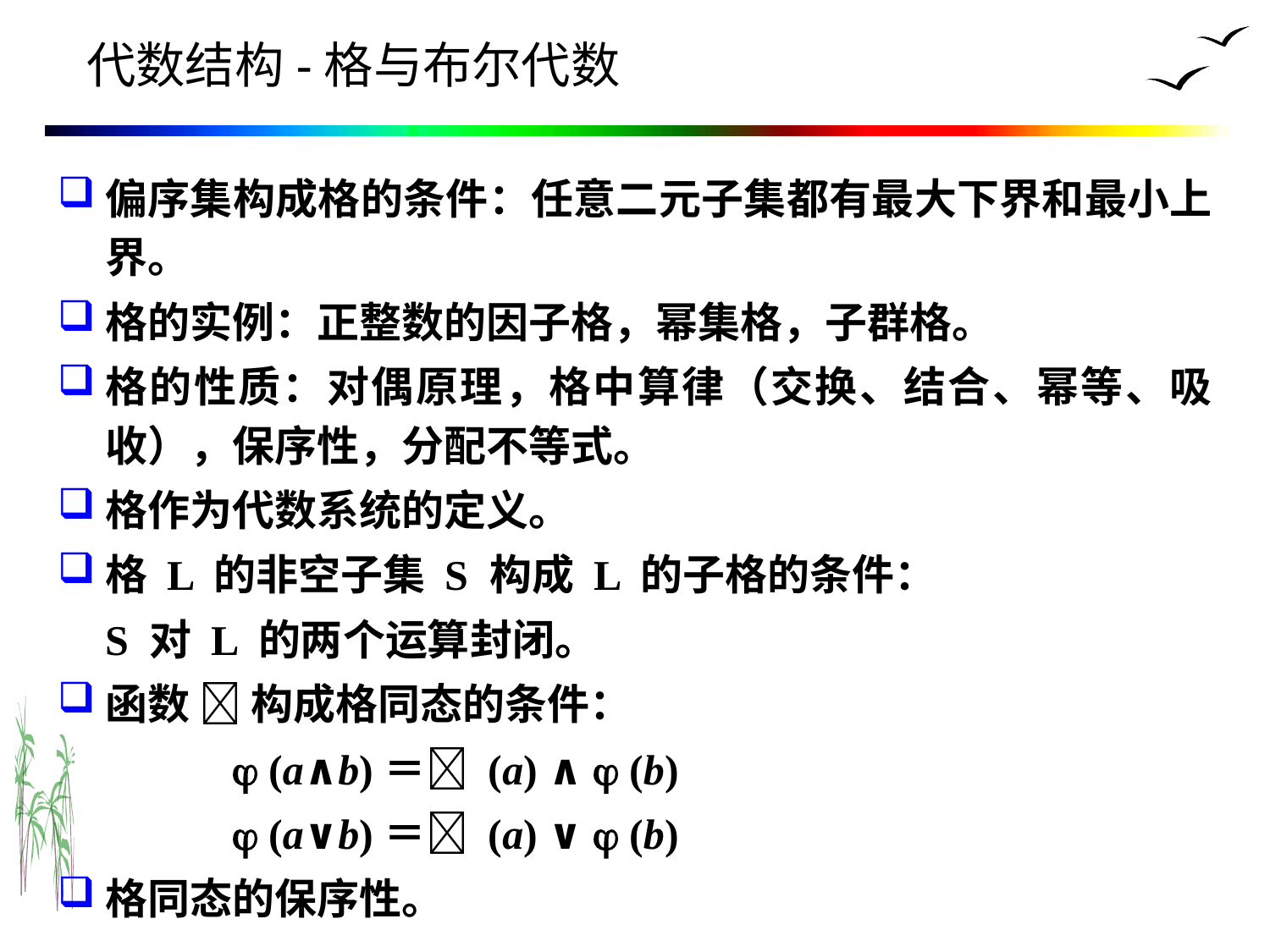

# 代数结构-格与布尔代数
偏序集构成格的条件：任意二元子集都有最大下界和最小上界。
格的实例：正整数的因子格，幂集格，子群格。
格的性质：对偶原理，格中算律（交换、结合、幂等、吸收），保序性，分配不等式。
格作为代数系统的定义。
格 L 的非空子集 S 构成 L 的子格的条件：
	S 对 L 的两个运算封闭。
函数 ϕ 构成格同态的条件：
		ϕ (a∧b)＝ϕ (a) ∧ ϕ (b)
		ϕ (a∨b)＝ϕ (a) ∨ ϕ (b)
格同态的保序性。